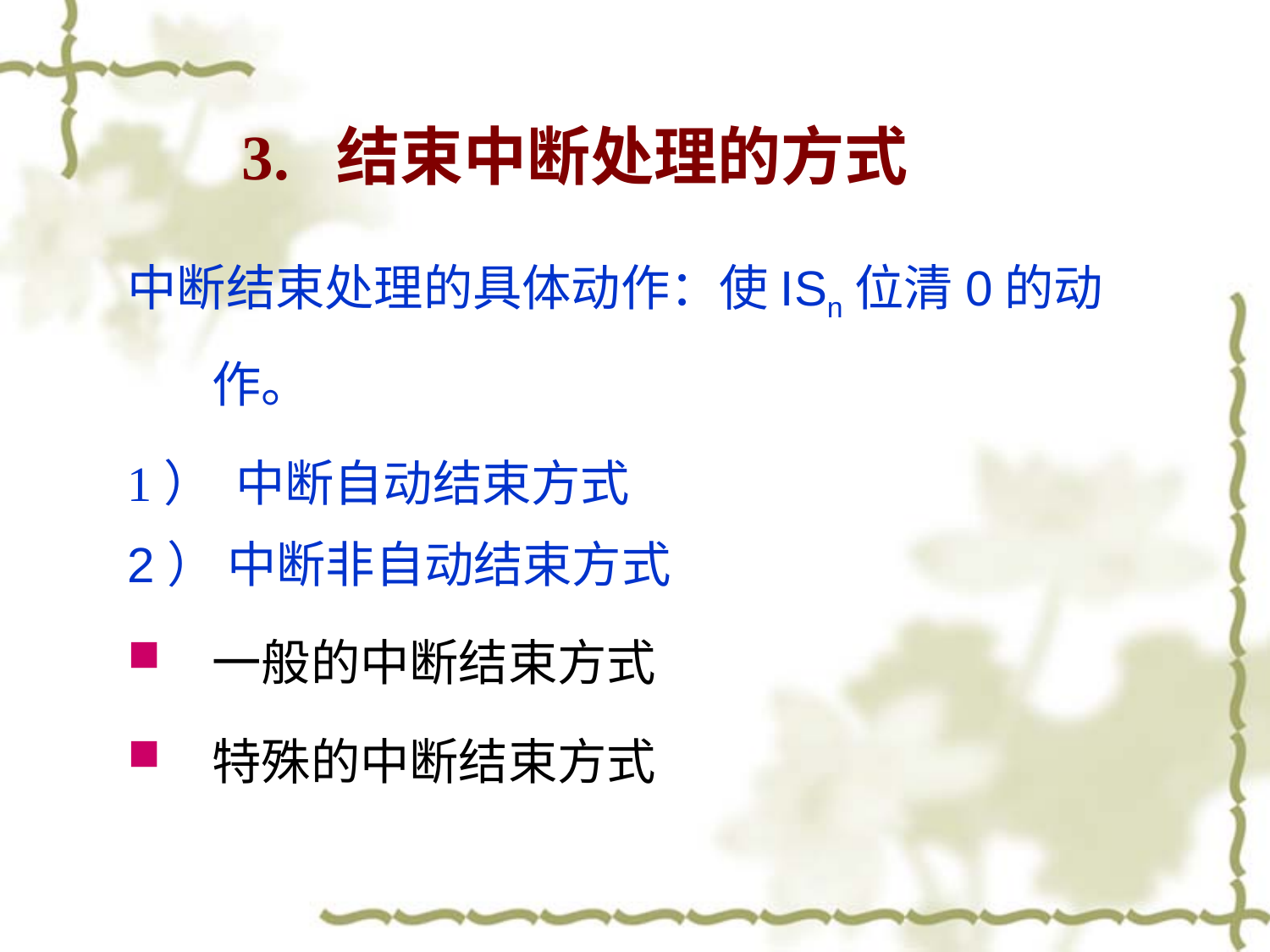

# 3.  结束中断处理的方式
中断结束处理的具体动作：使ISn位清0的动作。
1）  中断自动结束方式
2） 中断非自动结束方式
一般的中断结束方式
特殊的中断结束方式
35